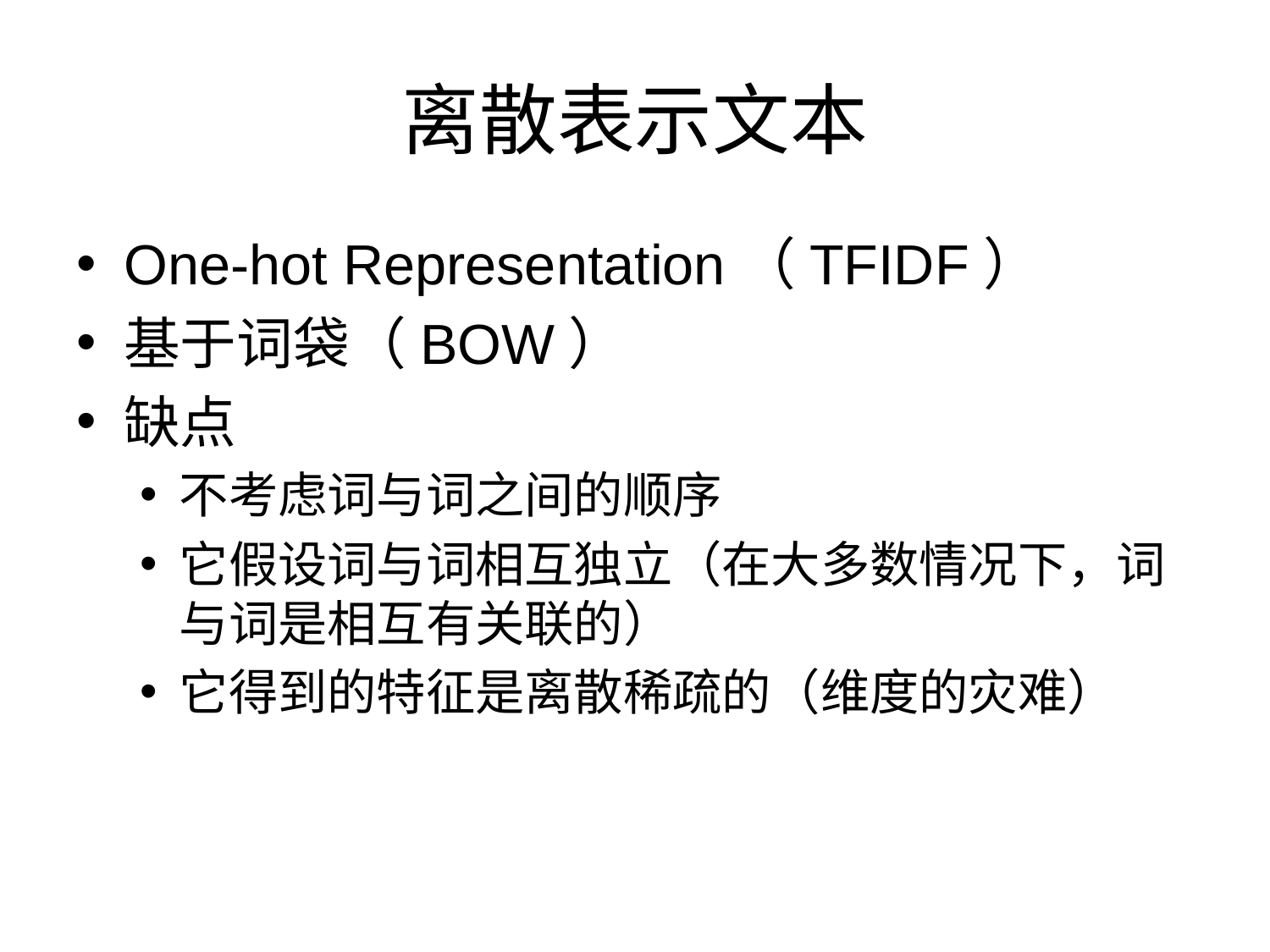

# 离散表示文本
One-hot Representation（TFIDF）
基于词袋（BOW）
缺点
不考虑词与词之间的顺序
它假设词与词相互独立（在大多数情况下，词与词是相互有关联的）
它得到的特征是离散稀疏的（维度的灾难）